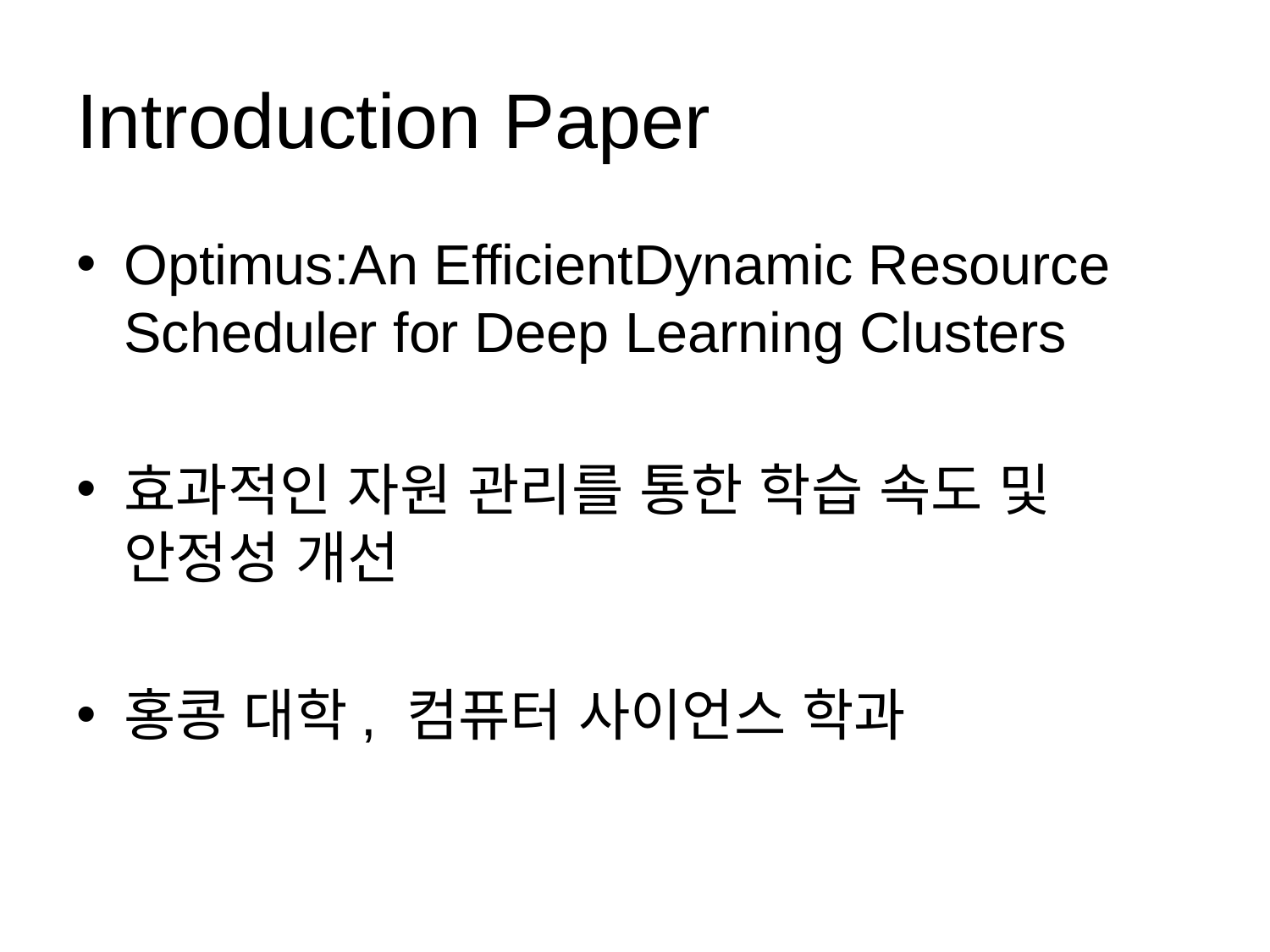

# Introduction Paper
Optimus:An EfficientDynamic Resource Scheduler for Deep Learning Clusters

효과적인 자원 관리를 통한 학습 속도 및 안정성 개선

홍콩 대학, 컴퓨터 사이언스 학과